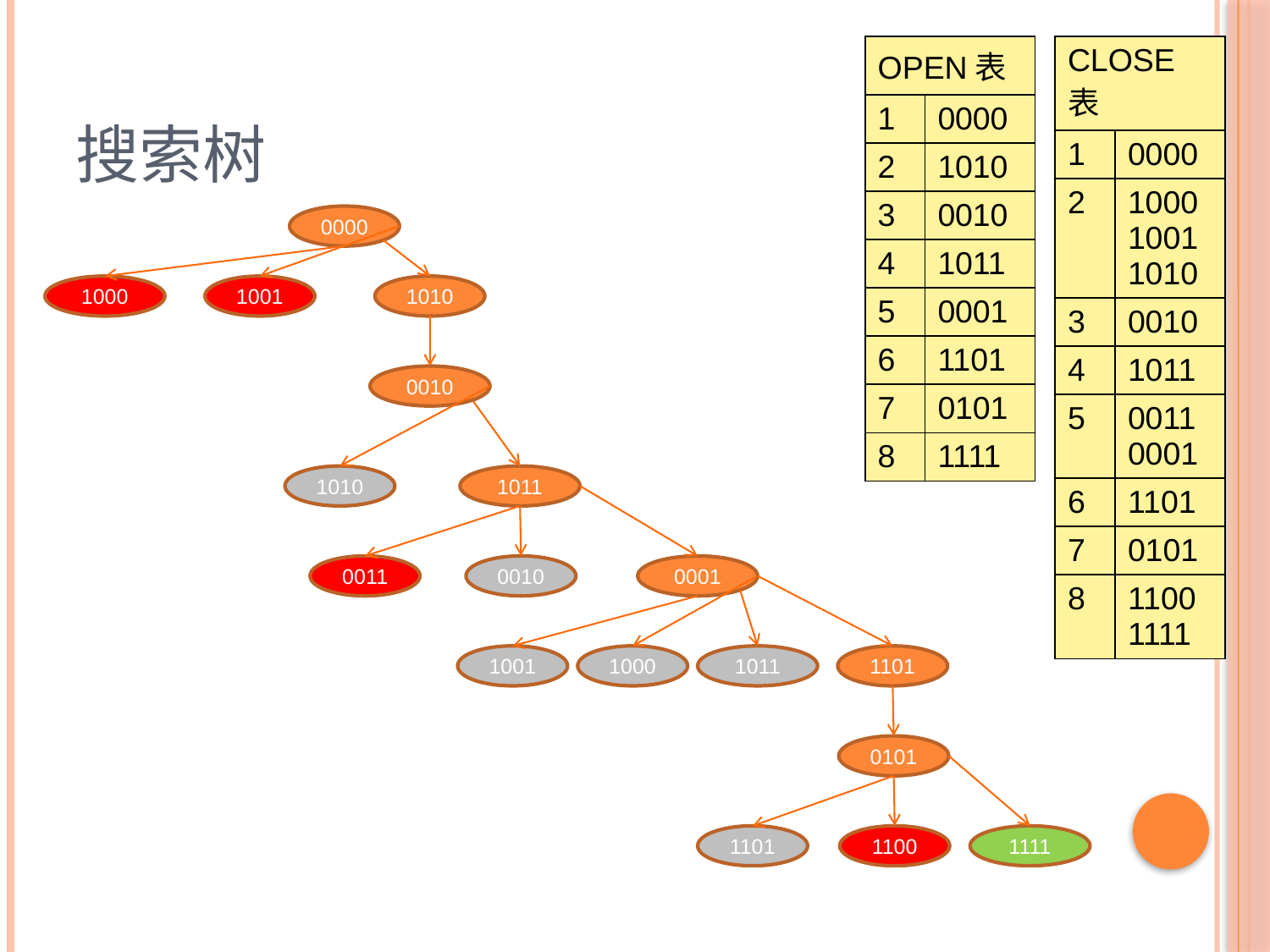

| OPEN表 |  |
| --- | --- |
| 1 | 0000 |
| 2 | 1010 |
| 3 | 0010 |
| 4 | 1011 |
| 5 | 0001 |
| 6 | 1101 |
| 7 | 0101 |
| 8 | 1111 |
| CLOSE表 |  |
| --- | --- |
| 1 | 0000 |
| 2 | 1000 1001 1010 |
| 3 | 0010 |
| 4 | 1011 |
| 5 | 0011 0001 |
| 6 | 1101 |
| 7 | 0101 |
| 8 | 1100 1111 |
# 搜索树
0000
1000
1001
1010
0010
1010
1011
0011
0010
0001
1001
1000
1011
1101
0101
1101
1100
1111